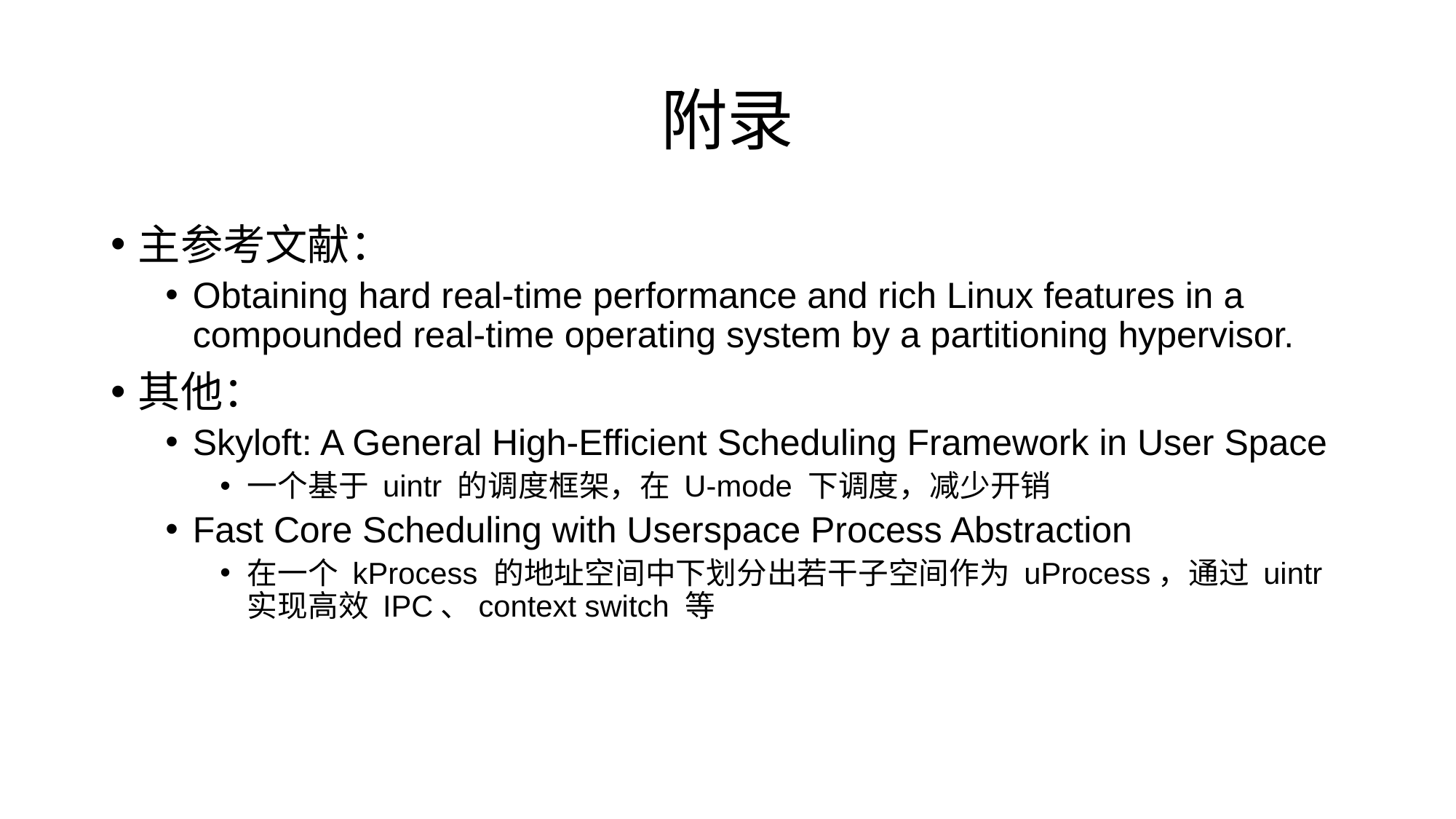

# 附录
主参考文献：
Obtaining hard real-time performance and rich Linux features in a compounded real-time operating system by a partitioning hypervisor.
其他：
Skyloft: A General High-Efficient Scheduling Framework in User Space
一个基于 uintr 的调度框架，在 U-mode 下调度，减少开销
Fast Core Scheduling with Userspace Process Abstraction
在一个 kProcess 的地址空间中下划分出若干子空间作为 uProcess，通过 uintr 实现高效 IPC、context switch 等